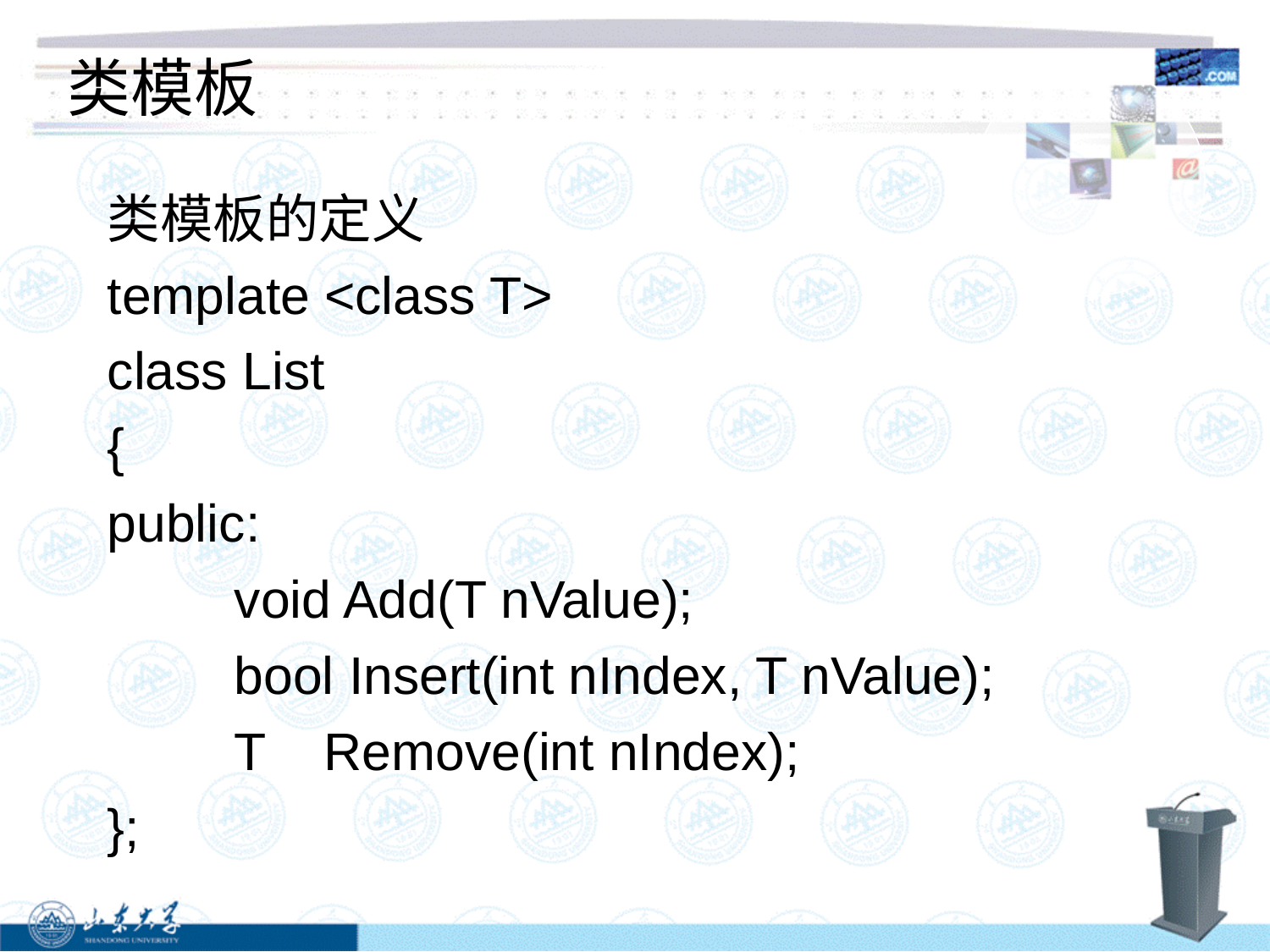

类模板
类模板的定义
template <class T>
class List
{
public:
	void Add(T nValue);
	bool Insert(int nIndex, T nValue);
	T    Remove(int nIndex);
};